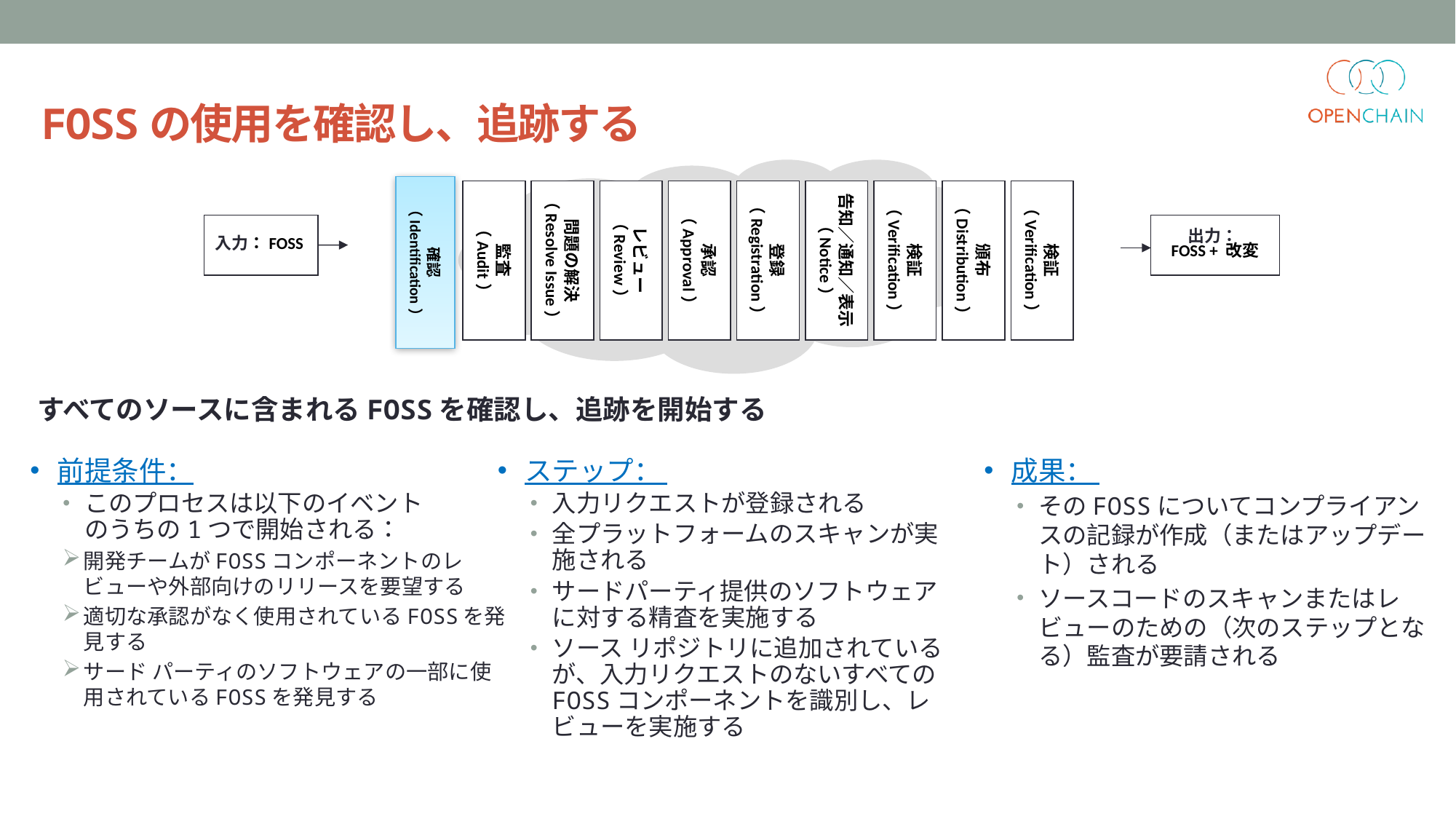

FOSSの使用を確認し、追跡する

確認
（Identification）
出力：
FOSS + 改変
監査
（Audit）
問題の解決
（Resolve Issue）
レビュー
（Review）
承認
（Approval）
登録
（Registration）
告知／通知／表示（Notice）
検証
（Verification）
頒布
（Distribution）
検証
（Verification）
入力：FOSS
すべてのソースに含まれるFOSSを確認し、追跡を開始する
前提条件：
このプロセスは以下のイベント
のうちの1つで開始される：
開発チームがFOSSコンポーネントのレビューや外部向けのリリースを要望する
適切な承認がなく使用されているFOSSを発見する
サード パーティのソフトウェアの一部に使用されているFOSSを発見する

ステップ：
入力リクエストが登録される
全プラットフォームのスキャンが実施される
サードパーティ提供のソフトウェアに対する精査を実施する
ソース リポジトリに追加されているが、入力リクエストのないすべてのFOSSコンポーネントを識別し、レビューを実施する
成果：
そのFOSSについてコンプライアンスの記録が作成（またはアップデート）される
ソースコードのスキャンまたはレビューのための（次のステップとなる）監査が要請される